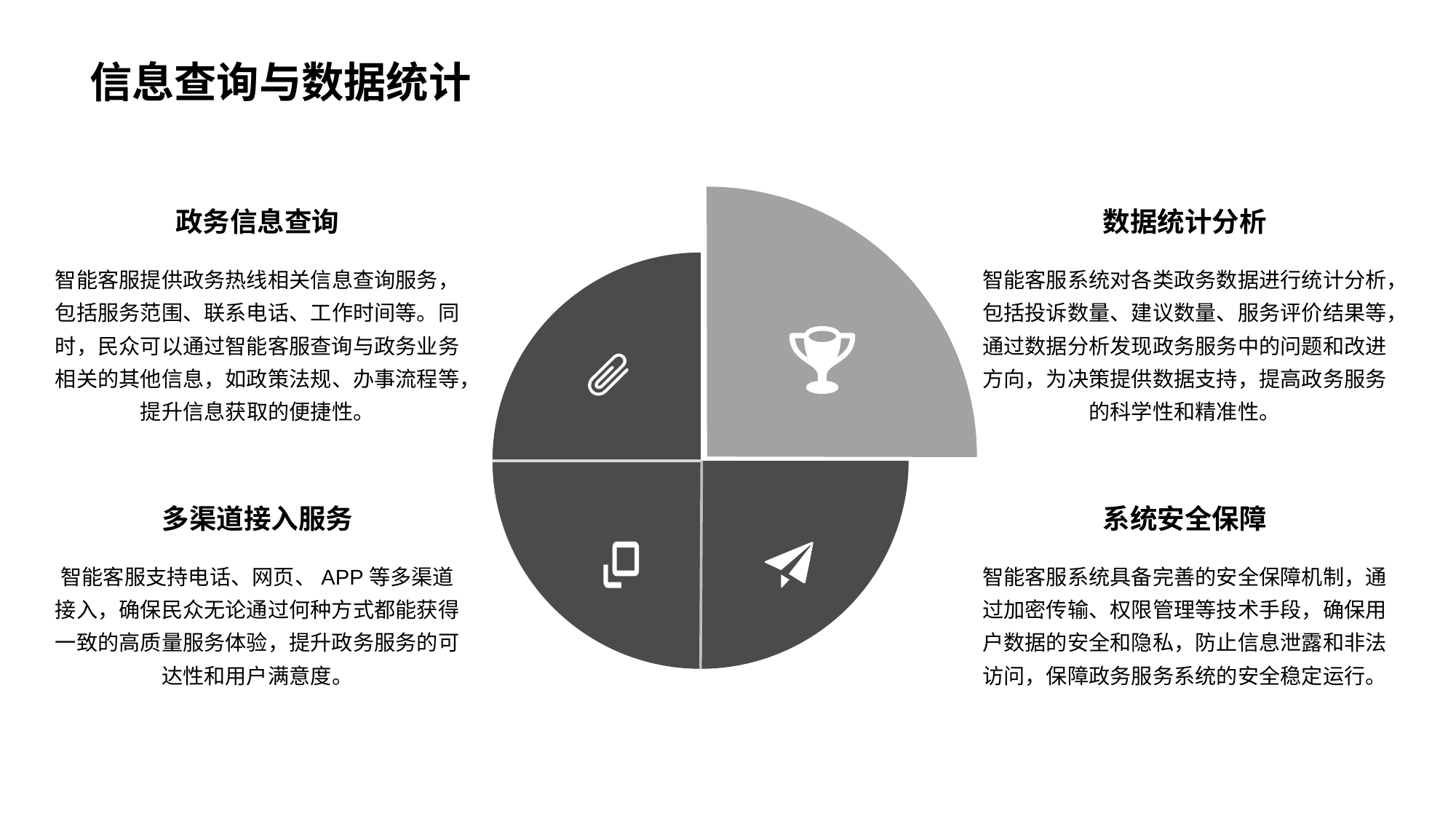

01
信息查询与数据统计

政务信息查询
智能客服提供政务热线相关信息查询服务，包括服务范围、联系电话、工作时间等。同时，民众可以通过智能客服查询与政务业务相关的其他信息，如政策法规、办事流程等，提升信息获取的便捷性。
数据统计分析
智能客服系统对各类政务数据进行统计分析，包括投诉数量、建议数量、服务评价结果等，通过数据分析发现政务服务中的问题和改进方向，为决策提供数据支持，提高政务服务的科学性和精准性。
多渠道接入服务
智能客服支持电话、网页、APP等多渠道接入，确保民众无论通过何种方式都能获得一致的高质量服务体验，提升政务服务的可达性和用户满意度。
系统安全保障
智能客服系统具备完善的安全保障机制，通过加密传输、权限管理等技术手段，确保用户数据的安全和隐私，防止信息泄露和非法访问，保障政务服务系统的安全稳定运行。